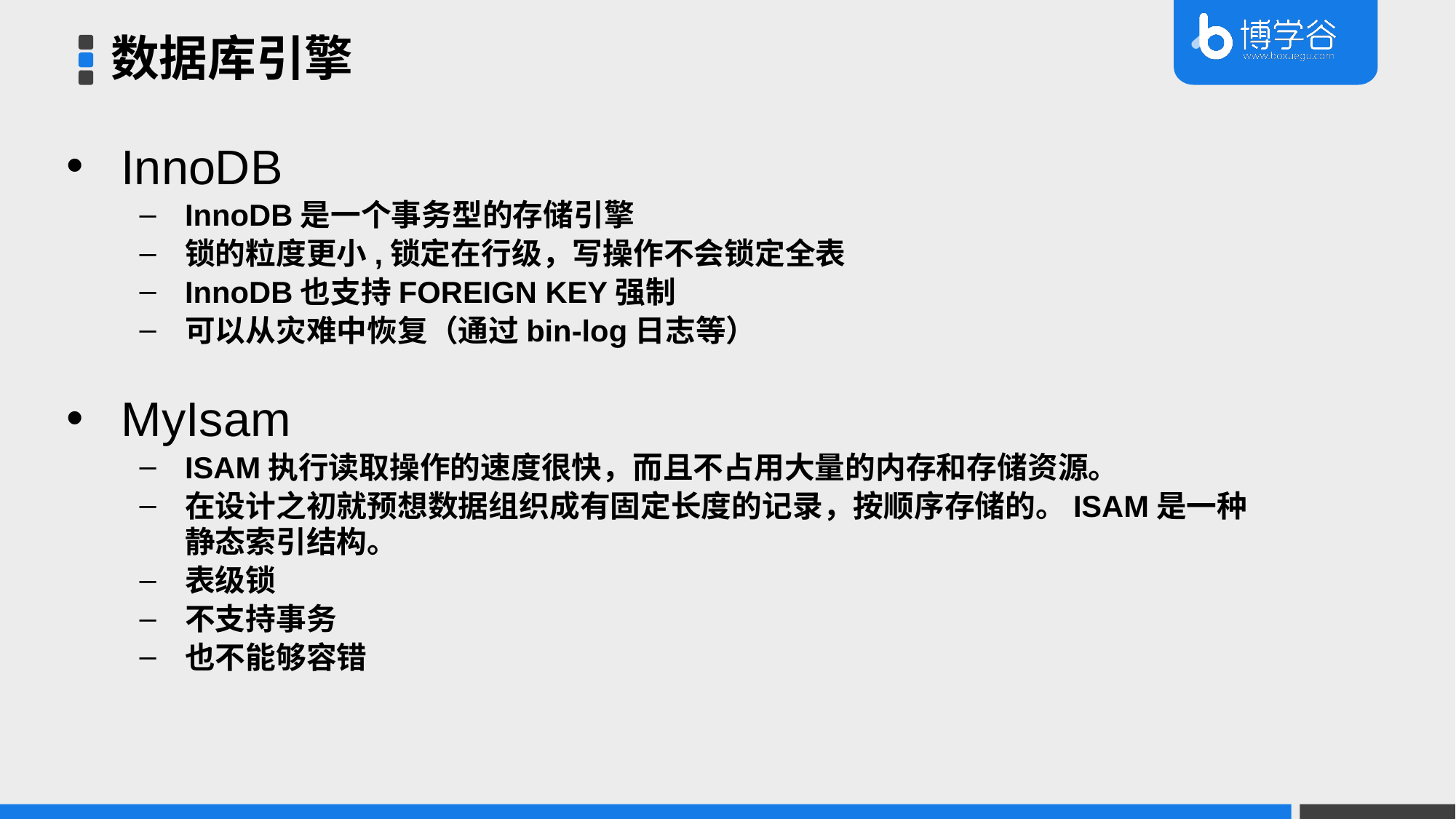

数据库引擎
InnoDB
InnoDB是一个事务型的存储引擎
锁的粒度更小,锁定在行级，写操作不会锁定全表
InnoDB也支持FOREIGN KEY强制
可以从灾难中恢复（通过bin-log日志等）

MyIsam
ISAM执行读取操作的速度很快，而且不占用大量的内存和存储资源。
在设计之初就预想数据组织成有固定长度的记录，按顺序存储的。ISAM是一种静态索引结构。
表级锁
不支持事务
也不能够容错